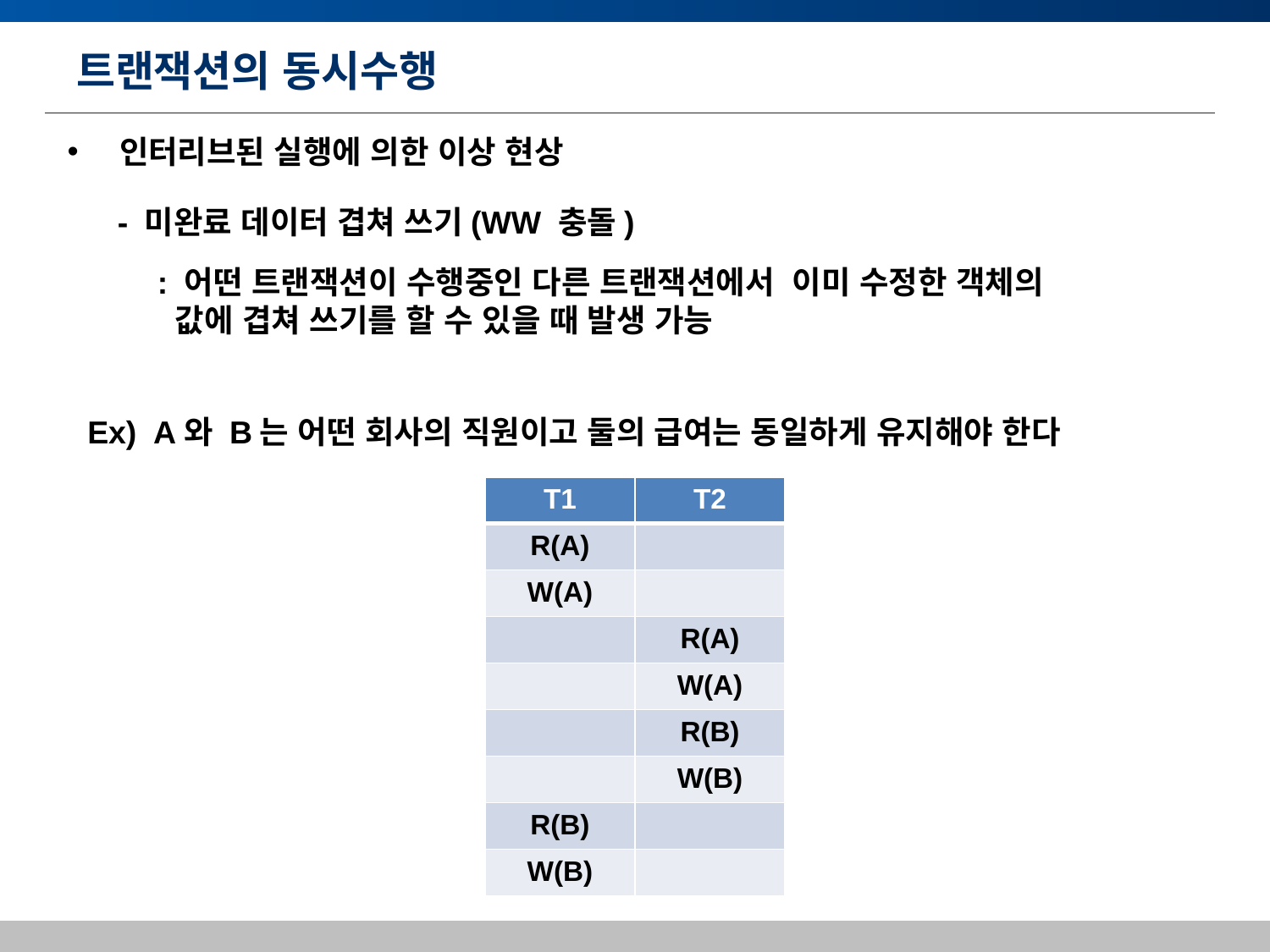

# 트랜잭션의 동시수행
  인터리브된 실행에 의한 이상 현상
- 미완료 데이터 겹쳐 쓰기(WW 충돌)

: 어떤 트랜잭션이 수행중인 다른 트랜잭션에서  이미 수정한 객체의
  값에 겹쳐 쓰기를 할 수 있을 때 발생 가능
Ex)  A와 B는 어떤 회사의 직원이고 둘의 급여는 동일하게 유지해야 한다
| T1 | T2 |
| --- | --- |
| R(A) |  |
| W(A) |  |
|  | R(A) |
|  | W(A) |
|  | R(B) |
|  | W(B) |
| R(B) |  |
| W(B) |  |